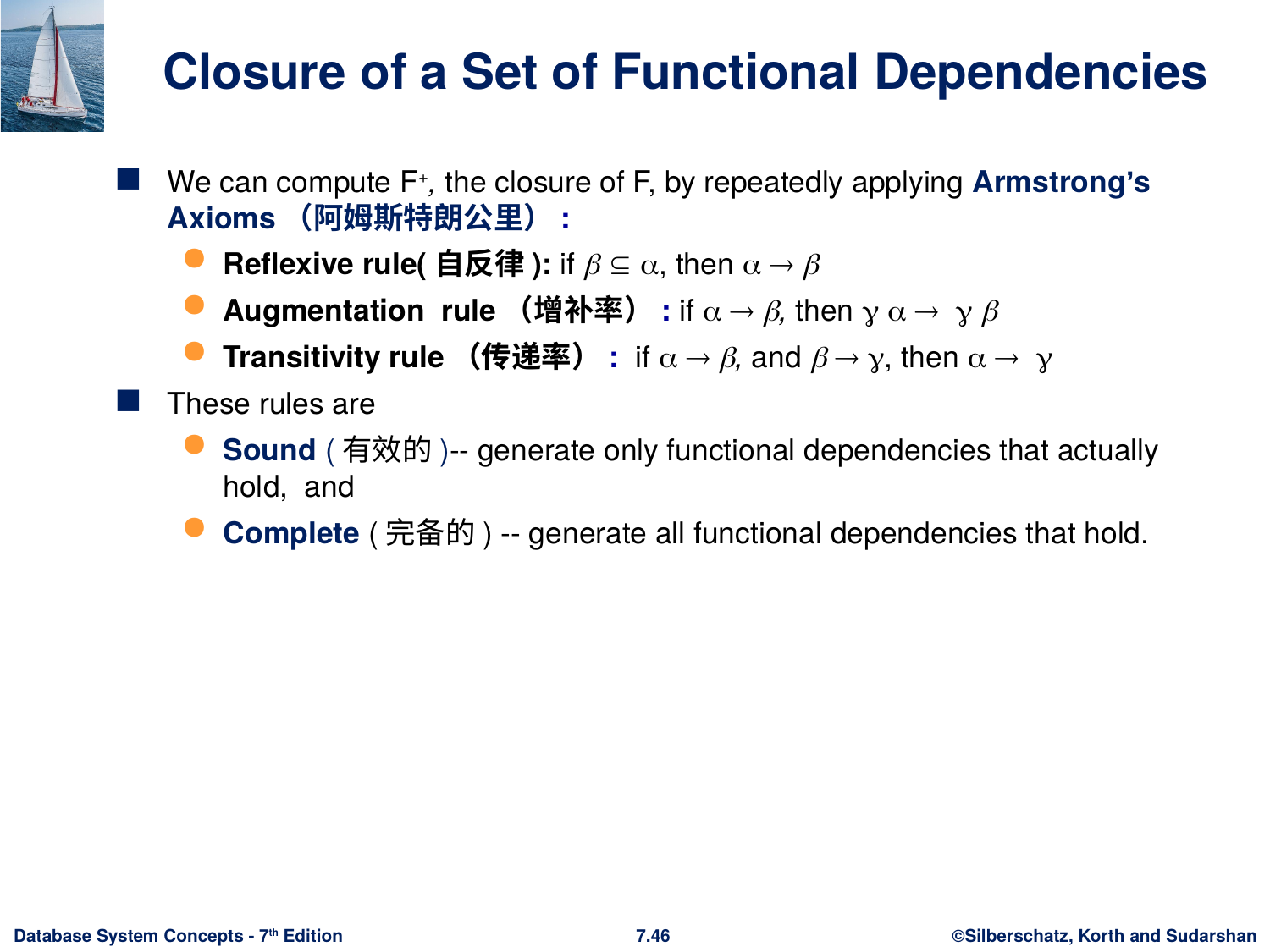

# Closure of a Set of Functional Dependencies
We can compute F+, the closure of F, by repeatedly applying Armstrong’s Axioms（阿姆斯特朗公里）:
Reflexive rule(自反律): if β ⊆ α, then α → β
Augmentation  rule（增补率）: if α → β, then γ α →  γ β
Transitivity rule（传递率）:  if α → β, and β → γ, then α →  γ
These rules are
Sound (有效的)-- generate only functional dependencies that actually hold,  and
Complete (完备的) -- generate all functional dependencies that hold.